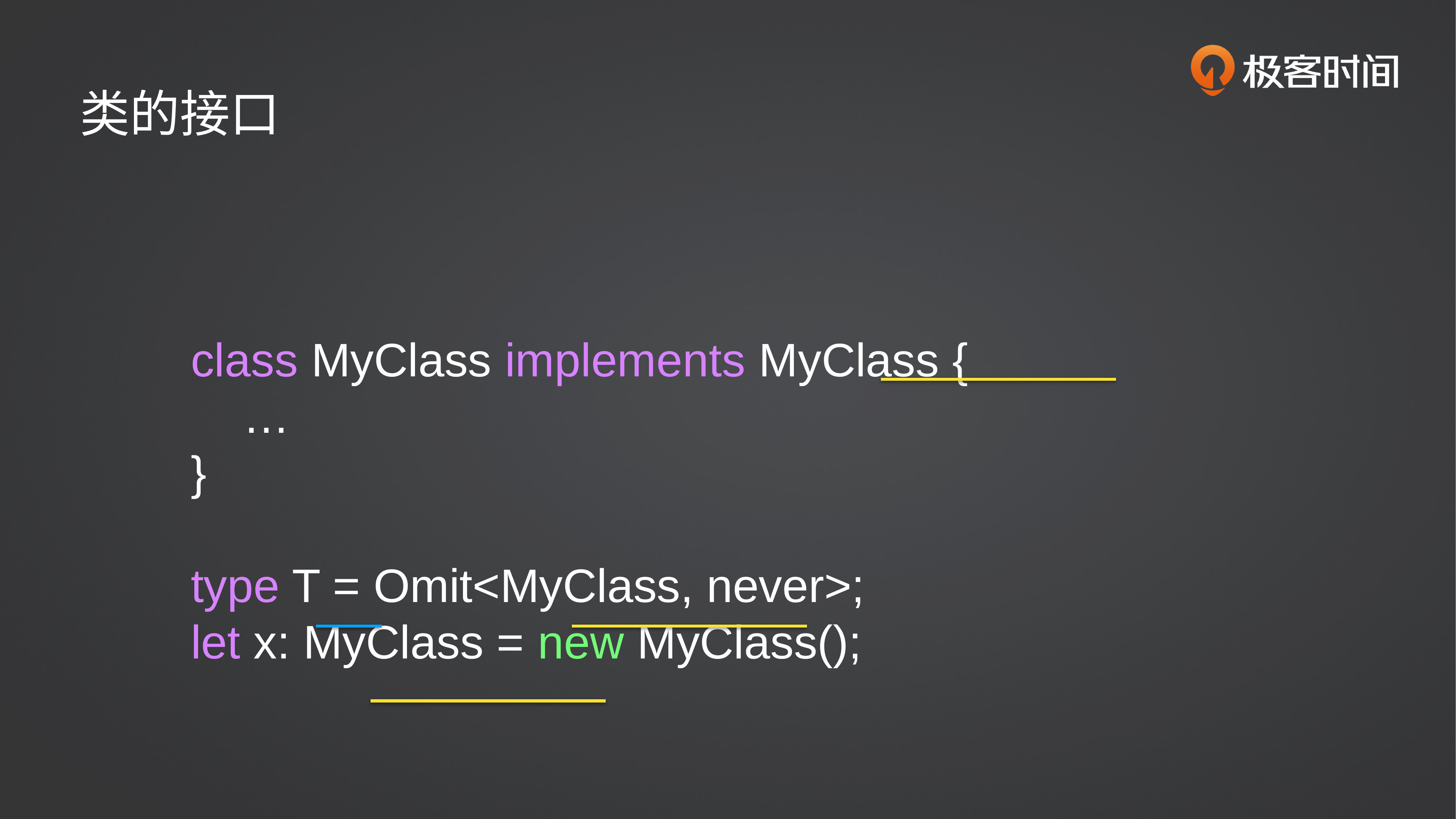

类的接口
class MyClass implements MyClass {
    …
}

type T = Omit<MyClass, never>;
let x: MyClass = new MyClass();